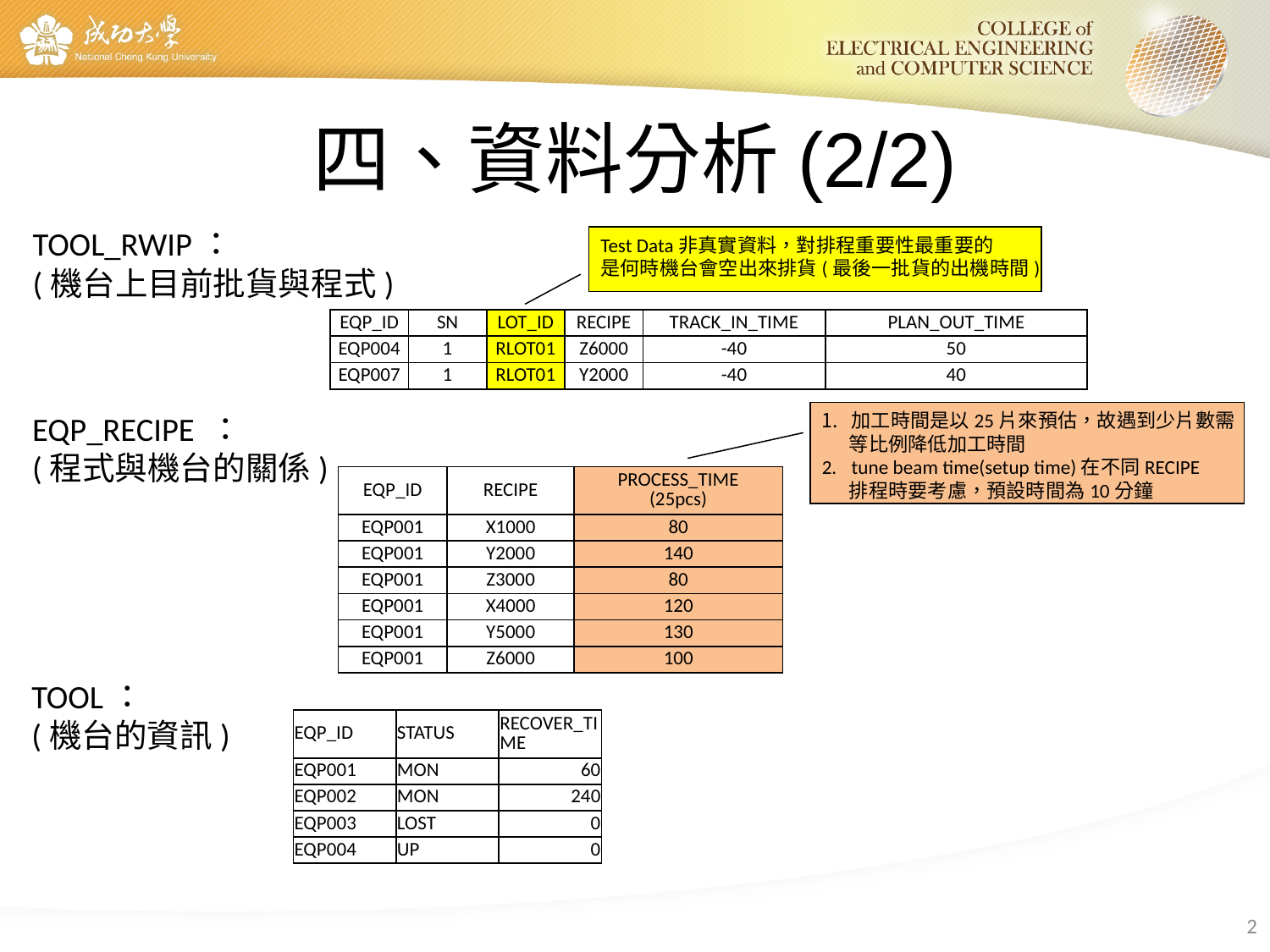

# 四、資料分析(2/2)
TOOL_RWIP：
(機台上目前批貨與程式)
Test Data非真實資料，對排程重要性最重要的
是何時機台會空出來排貨(最後一批貨的出機時間)
| EQP\_ID | SN | LOT\_ID | RECIPE | TRACK\_IN\_TIME | PLAN\_OUT\_TIME |
| --- | --- | --- | --- | --- | --- |
| EQP004 | 1 | RLOT01 | Z6000 | -40 | 50 |
| EQP007 | 1 | RLOT01 | Y2000 | -40 | 40 |
EQP_RECIPE ：
(程式與機台的關係)
加工時間是以25片來預估，故遇到少片數需
     等比例降低加工時間
tune beam time(setup time)在不同RECIPE
     排程時要考慮，預設時間為10分鐘
| EQP\_ID | RECIPE | PROCESS\_TIME (25pcs) |
| --- | --- | --- |
| EQP001 | X1000 | 80 |
| EQP001 | Y2000 | 140 |
| EQP001 | Z3000 | 80 |
| EQP001 | X4000 | 120 |
| EQP001 | Y5000 | 130 |
| EQP001 | Z6000 | 100 |
TOOL：
(機台的資訊)
| EQP\_ID | STATUS | RECOVER\_TIME |
| --- | --- | --- |
| EQP001 | MON | 60 |
| EQP002 | MON | 240 |
| EQP003 | LOST | 0 |
| EQP004 | UP | 0 |
2